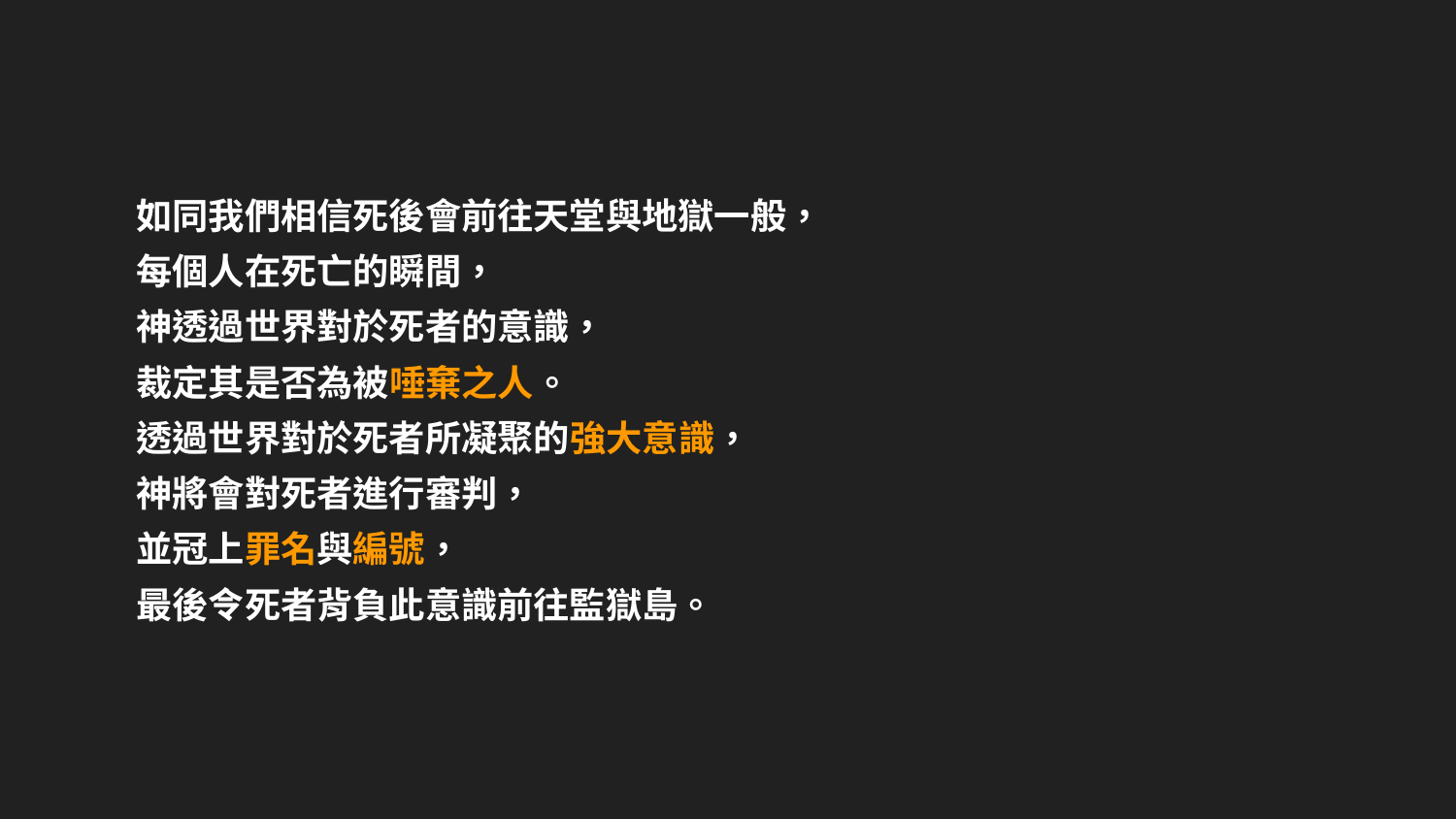

# 如同我們相信死後會前往天堂與地獄一般，
每個人在死亡的瞬間，
神透過世界對於死者的意識，
裁定其是否為被唾棄之人。
透過世界對於死者所凝聚的強大意識，
神將會對死者進行審判，
並冠上罪名與編號，
最後令死者背負此意識前往監獄島。